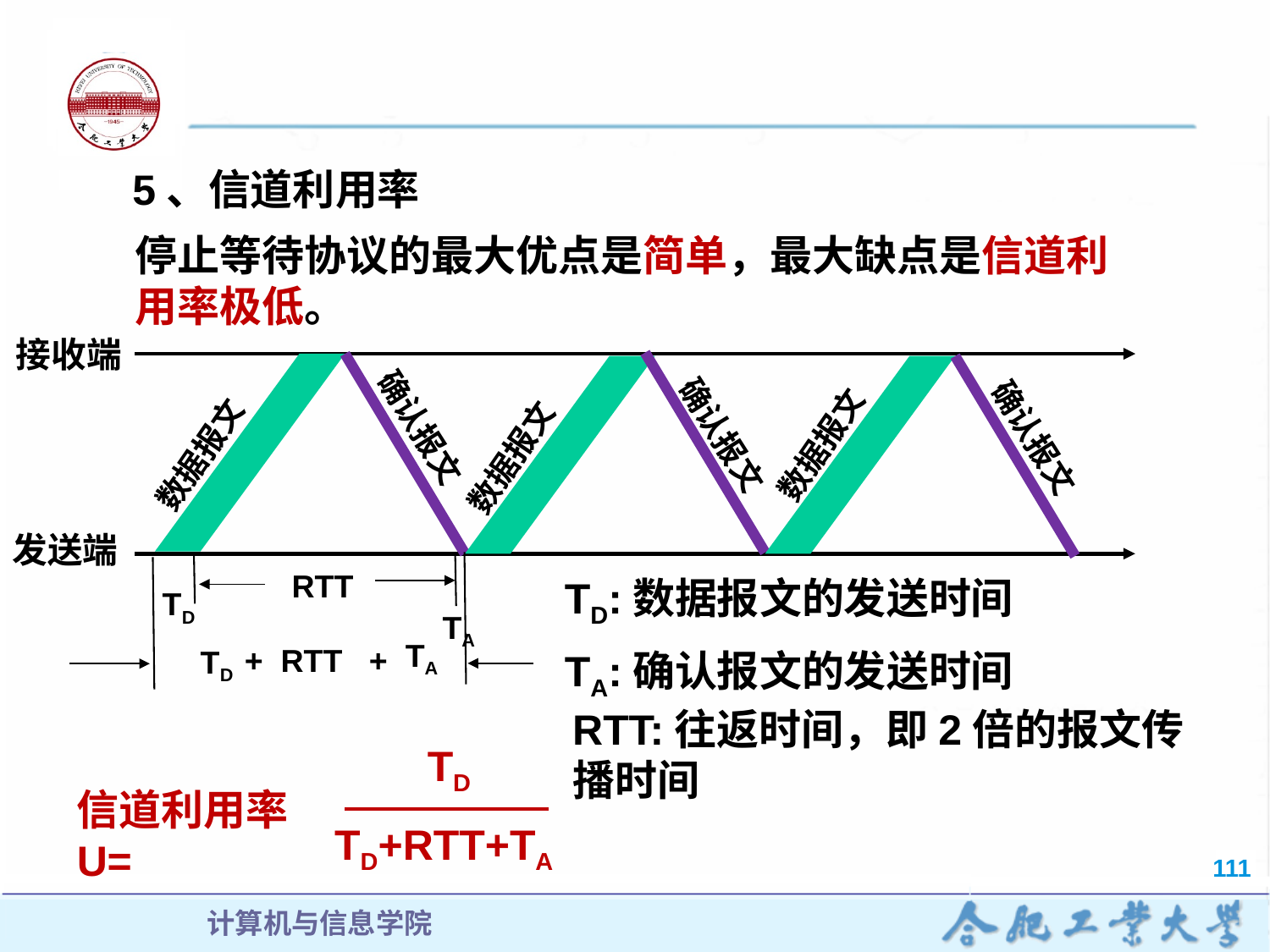

5、信道利用率
停止等待协议的最大优点是简单，最大缺点是信道利用率极低。
接收端

数据报文
数据报文
数据报文
确认报文
确认报文
确认报文
发送端
RTT
TD:数据报文的发送时间
TD
TA
TA
+  RTT   +
TD
TA:确认报文的发送时间
RTT:往返时间，即2倍的报文传播时间
TD
信道利用率U=
TD+RTT+TA